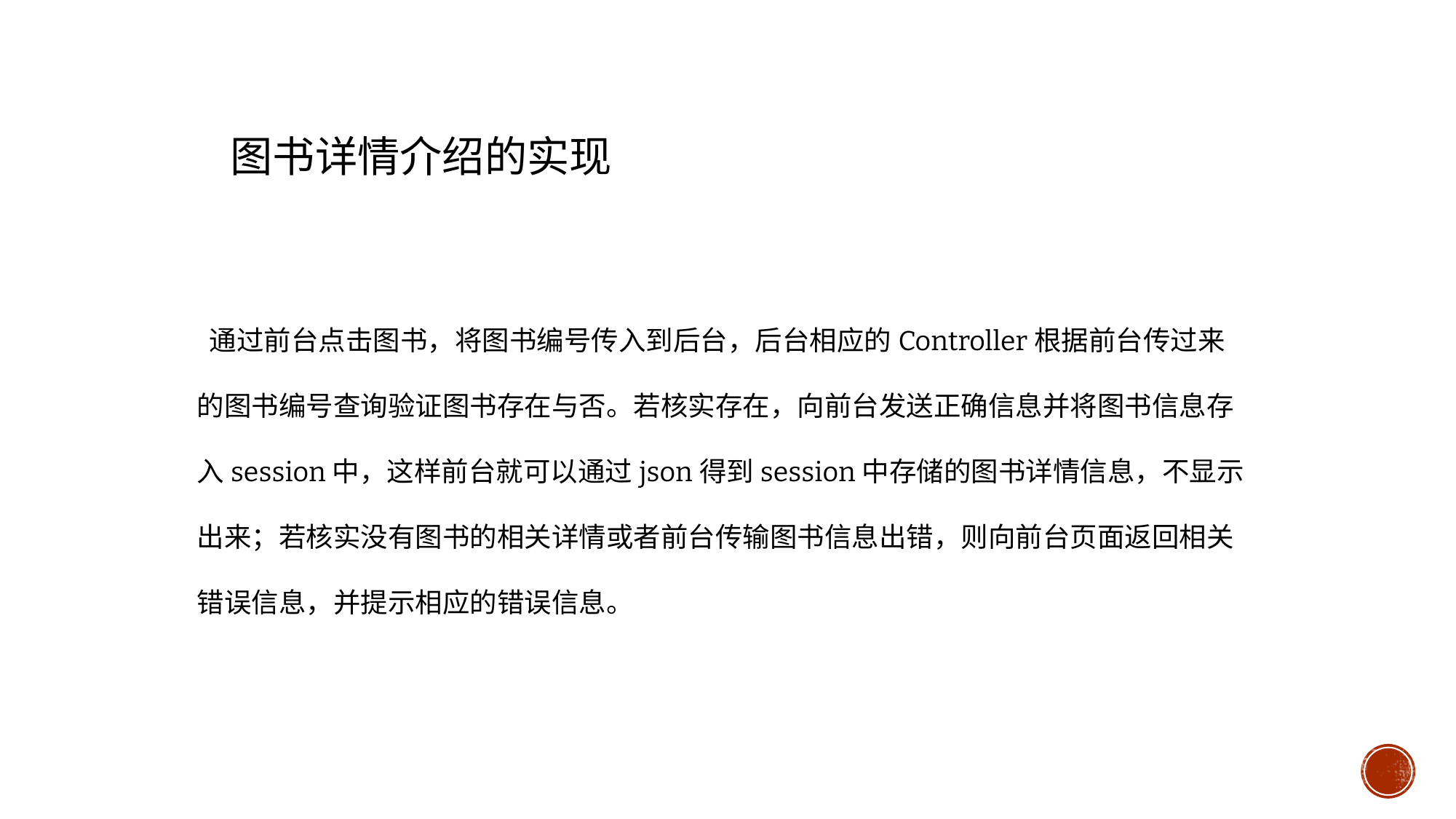

图书详情介绍的实现
 通过前台点击图书，将图书编号传入到后台，后台相应的Controller根据前台传过来的图书编号查询验证图书存在与否。若核实存在，向前台发送正确信息并将图书信息存入session中，这样前台就可以通过json得到session中存储的图书详情信息，不显示出来；若核实没有图书的相关详情或者前台传输图书信息出错，则向前台页面返回相关错误信息，并提示相应的错误信息。